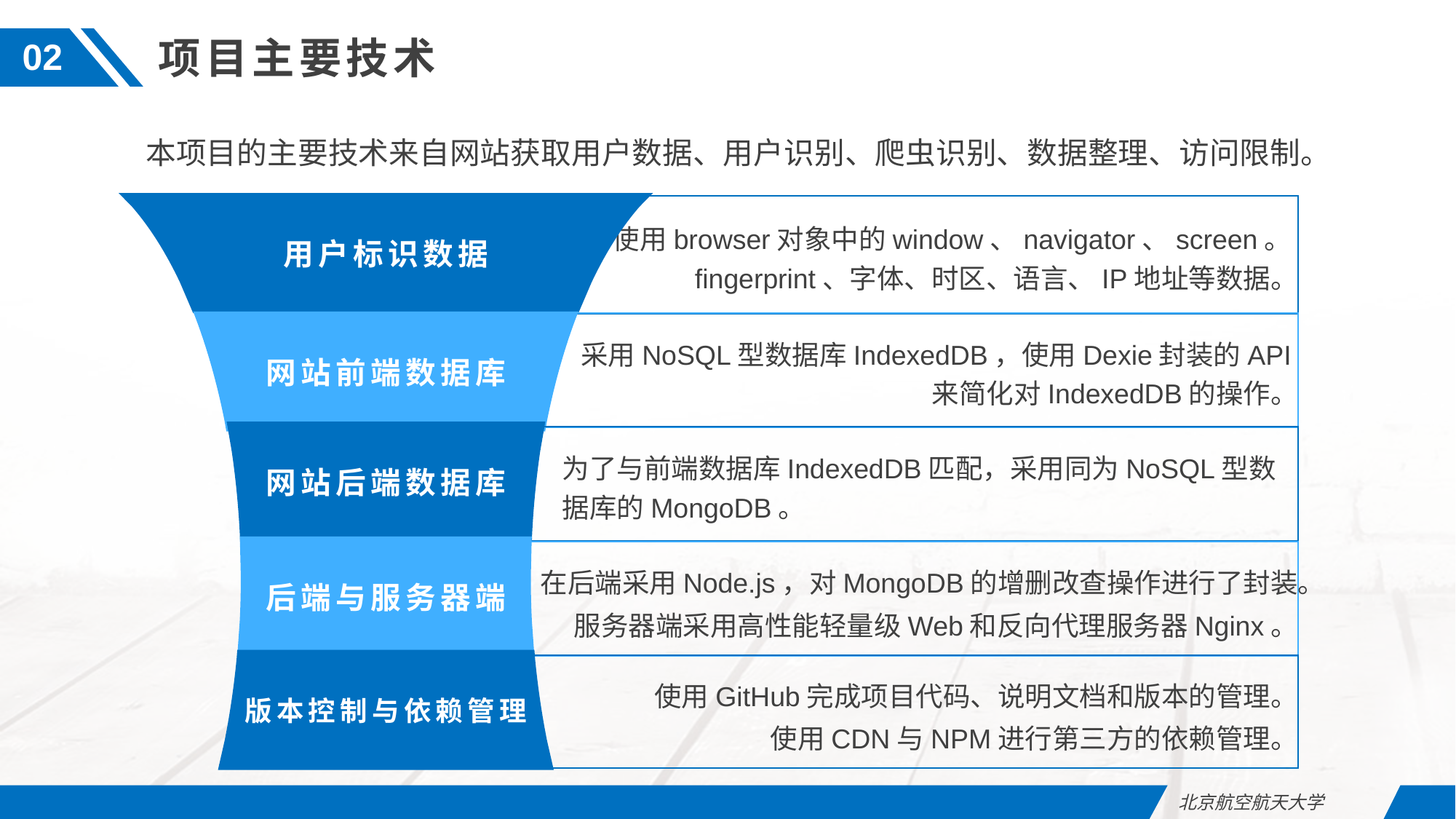

项目主要技术

02
本项目的主要技术来自网站获取用户数据、用户识别、爬虫识别、数据整理、访问限制。
用户标识数据
使用browser对象中的window、navigator、screen。fingerprint、字体、时区、语言、IP地址等数据。
网站前端数据库
采用NoSQL型数据库IndexedDB，使用Dexie封装的API来简化对IndexedDB的操作。
网站后端数据库
为了与前端数据库IndexedDB匹配，采用同为NoSQL型数据库的MongoDB。
后端与服务器端
在后端采用Node.js，对MongoDB的增删改查操作进行了封装。服务器端采用高性能轻量级Web和反向代理服务器Nginx。
版本控制与依赖管理
使用GitHub完成项目代码、说明文档和版本的管理。
使用CDN与NPM进行第三方的依赖管理。

北京航空航天大学